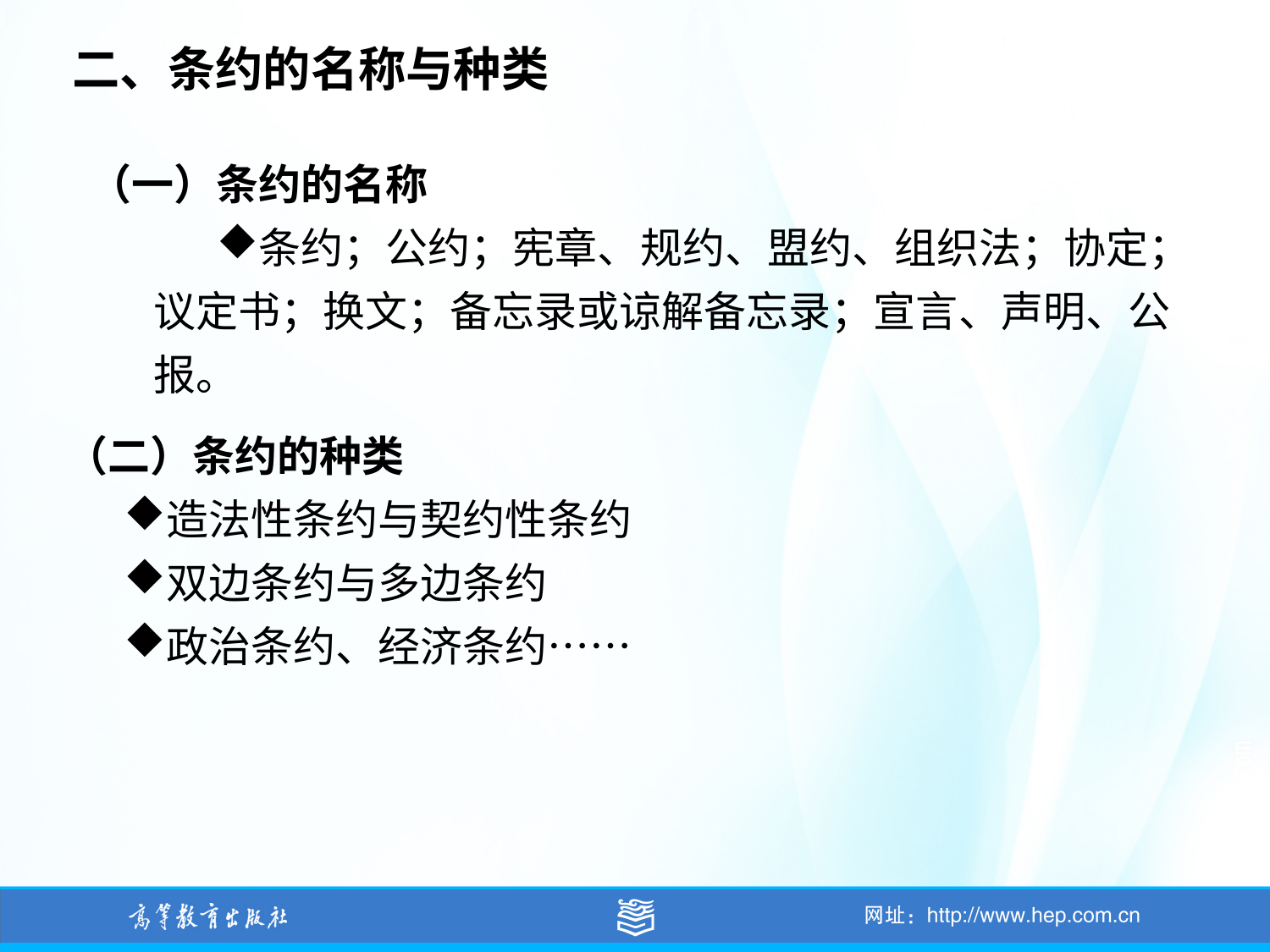

二、条约的名称与种类

（一）条约的名称
条约；公约；宪章、规约、盟约、组织法；协定；议定书；换文；备忘录或谅解备忘录；宣言、声明、公报。
   （二）条约的种类
造法性条约与契约性条约
双边条约与多边条约
政治条约、经济条约……